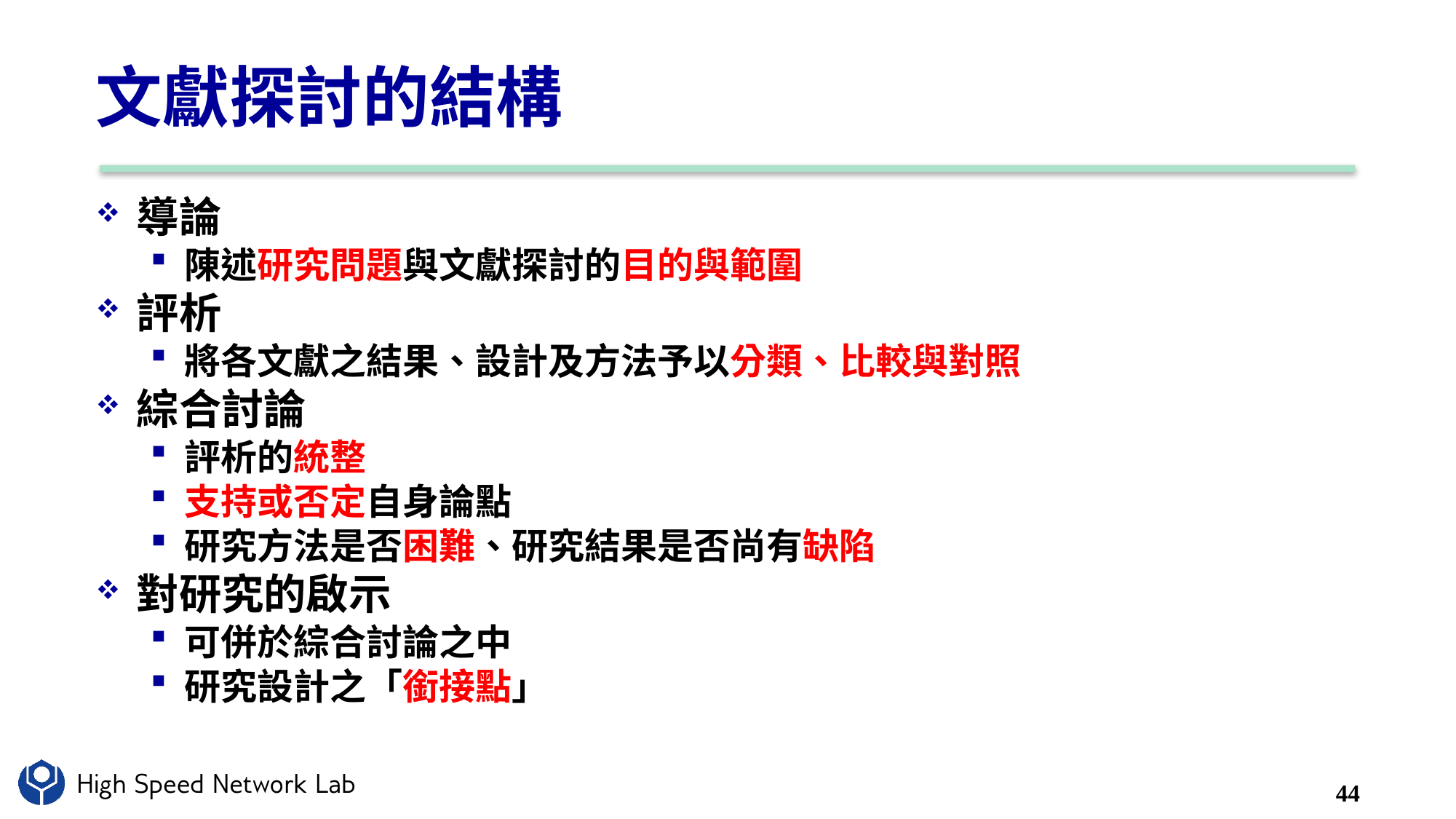

# 文獻探討的結構
導論
陳述研究問題與文獻探討的目的與範圍
評析
將各文獻之結果、設計及方法予以分類、比較與對照
綜合討論
評析的統整
支持或否定自身論點
研究方法是否困難、研究結果是否尚有缺陷
對研究的啟示
可併於綜合討論之中
研究設計之「銜接點」
44